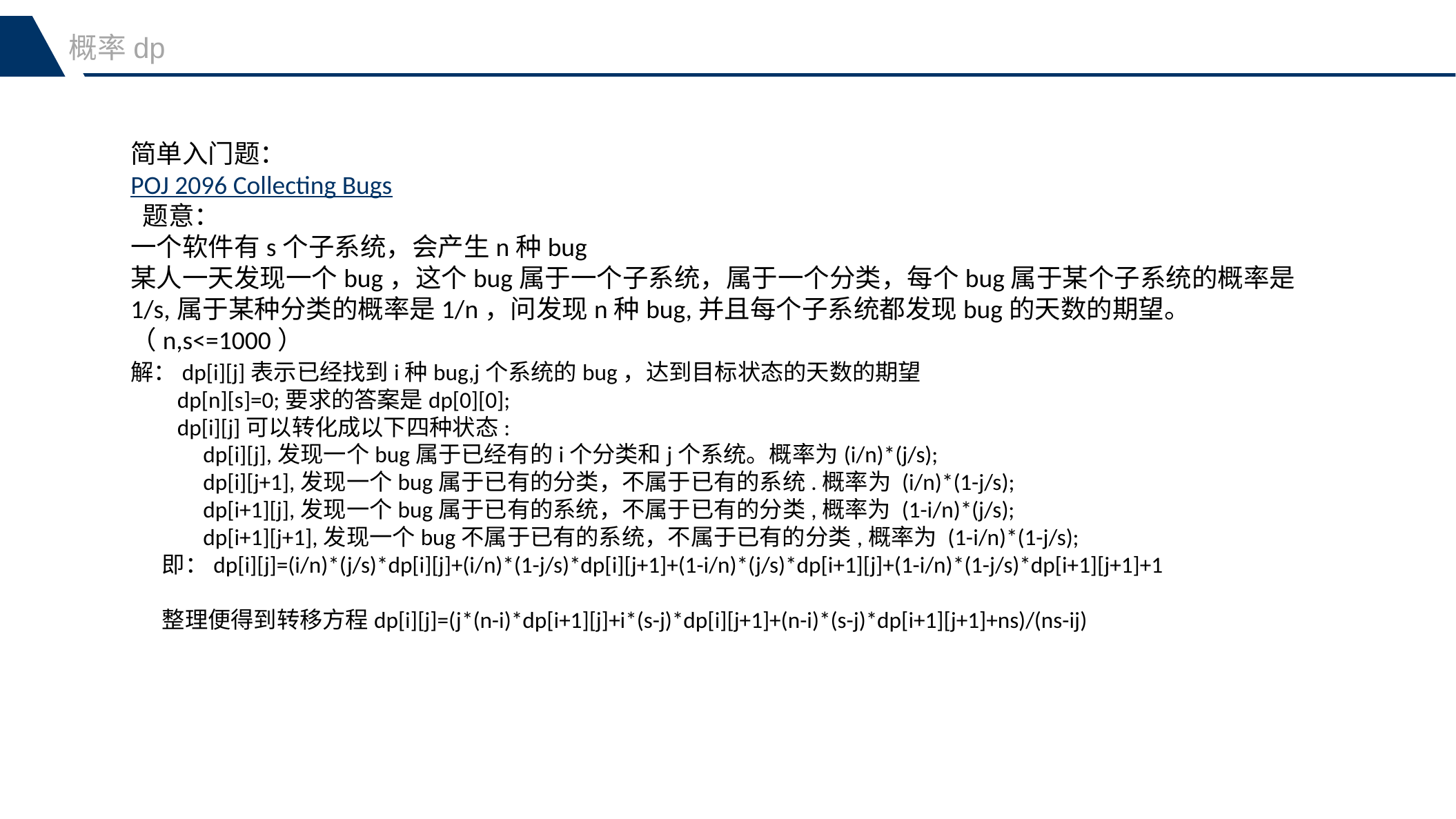

概率dp

简单入门题：
POJ 2096 Collecting Bugs
 题意：
一个软件有s个子系统，会产生n种bug
某人一天发现一个bug，这个bug属于一个子系统，属于一个分类，每个bug属于某个子系统的概率是1/s,属于某种分类的概率是1/n，问发现n种bug,并且每个子系统都发现bug的天数的期望。（n,s<=1000）
解：dp[i][j]表示已经找到i种bug,j个系统的bug，达到目标状态的天数的期望
         dp[n][s]=0;要求的答案是dp[0][0];
         dp[i][j]可以转化成以下四种状态:
              dp[i][j],发现一个bug属于已经有的i个分类和j个系统。概率为(i/n)*(j/s);
              dp[i][j+1],发现一个bug属于已有的分类，不属于已有的系统.概率为 (i/n)*(1-j/s);
              dp[i+1][j],发现一个bug属于已有的系统，不属于已有的分类,概率为 (1-i/n)*(j/s);
              dp[i+1][j+1],发现一个bug不属于已有的系统，不属于已有的分类,概率为 (1-i/n)*(1-j/s);
     即：dp[i][j]=(i/n)*(j/s)*dp[i][j]+(i/n)*(1-j/s)*dp[i][j+1]+(1-i/n)*(j/s)*dp[i+1][j]+(1-i/n)*(1-j/s)*dp[i+1][j+1]+1

     整理便得到转移方程dp[i][j]=(j*(n-i)*dp[i+1][j]+i*(s-j)*dp[i][j+1]+(n-i)*(s-j)*dp[i+1][j+1]+ns)/(ns-ij)